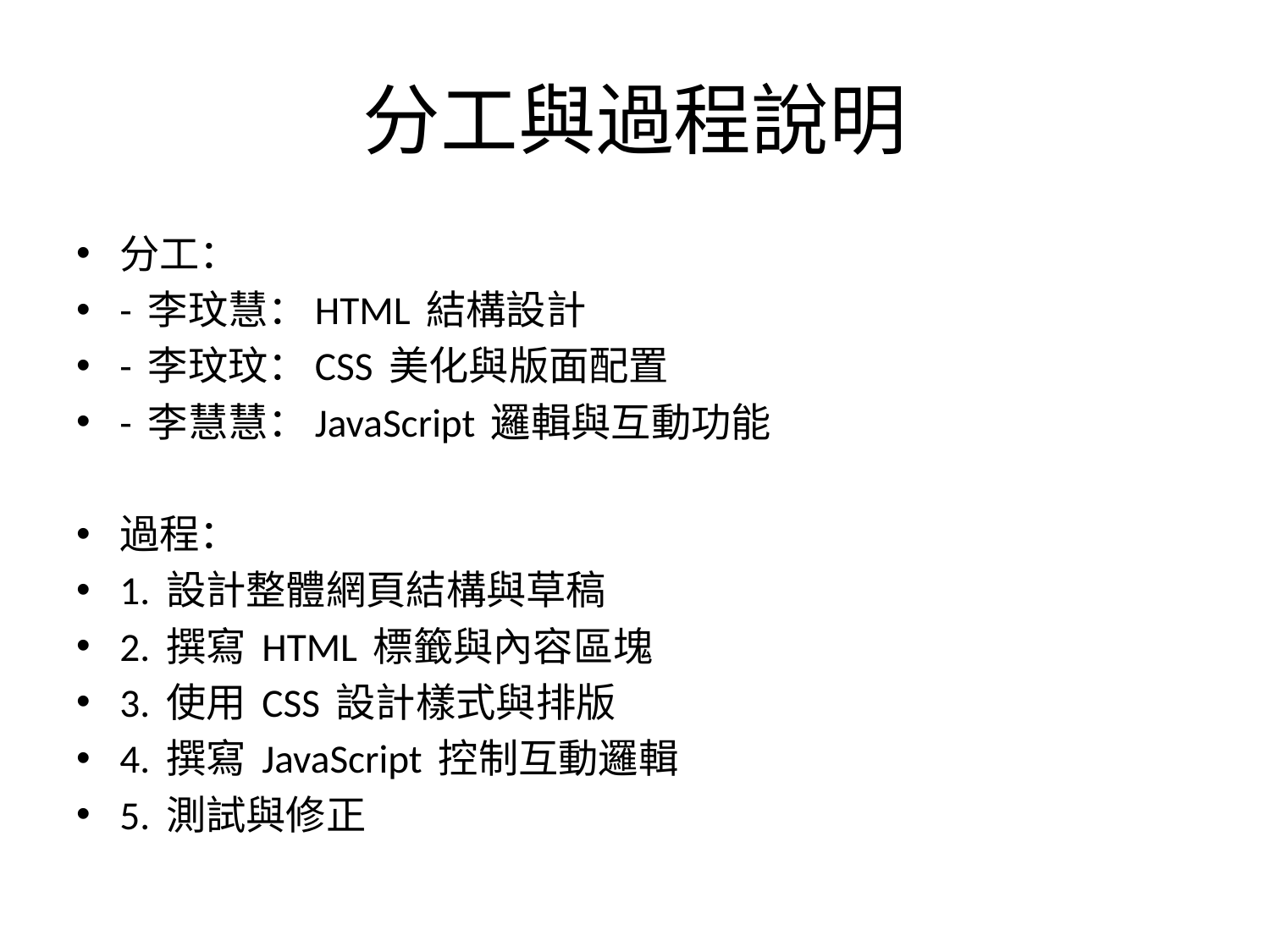

# 分工與過程說明
分工：
- 李玟慧：HTML 結構設計
- 李玟玟：CSS 美化與版面配置
- 李慧慧：JavaScript 邏輯與互動功能

過程：
1. 設計整體網頁結構與草稿
2. 撰寫 HTML 標籤與內容區塊
3. 使用 CSS 設計樣式與排版
4. 撰寫 JavaScript 控制互動邏輯
5. 測試與修正